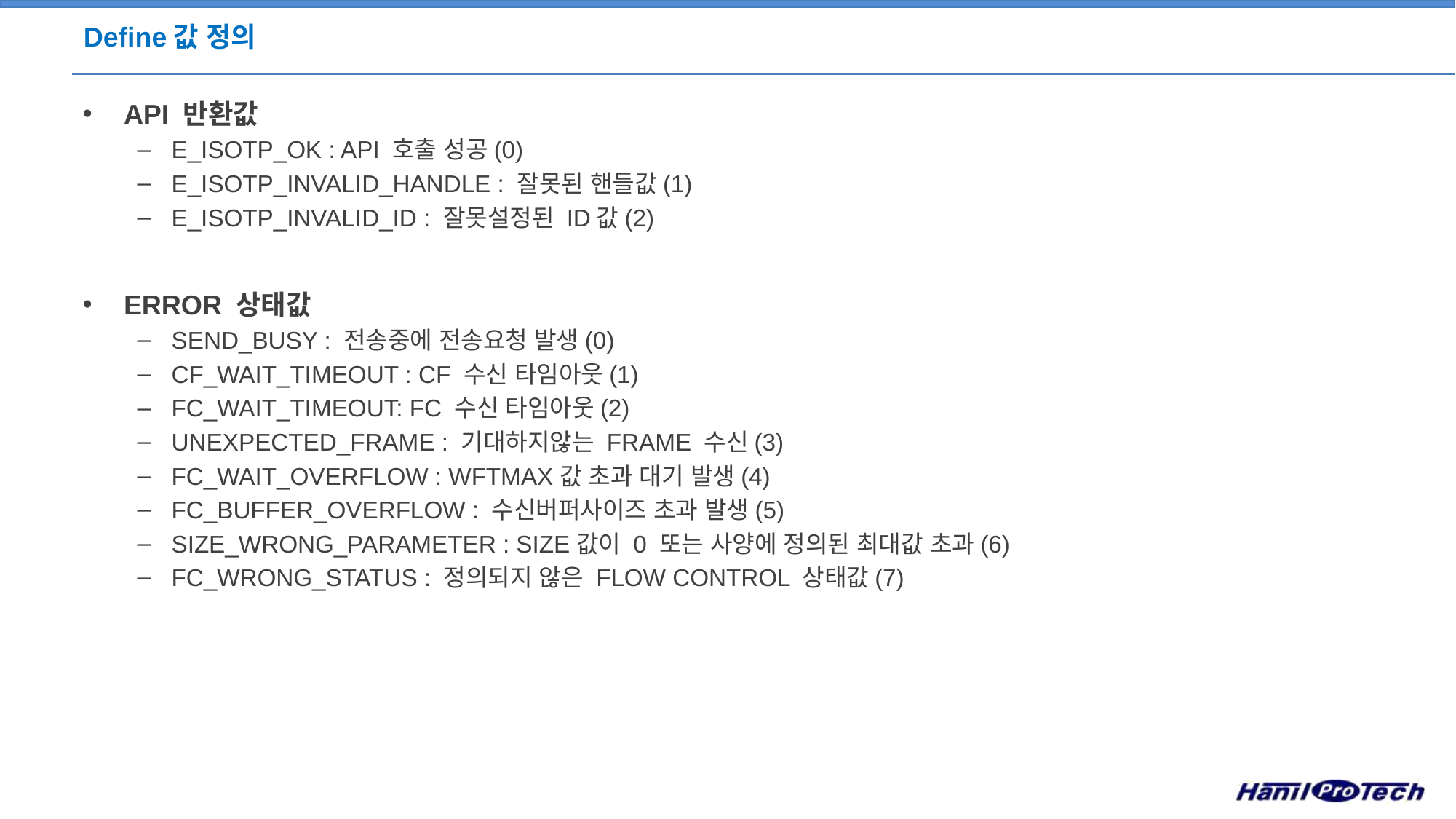

# Define값 정의
API 반환값
E_ISOTP_OK : API 호출 성공(0)
E_ISOTP_INVALID_HANDLE : 잘못된 핸들값(1)
E_ISOTP_INVALID_ID : 잘못설정된 ID값(2)

ERROR 상태값
SEND_BUSY : 전송중에 전송요청 발생(0)
CF_WAIT_TIMEOUT : CF 수신 타임아웃(1)
FC_WAIT_TIMEOUT: FC 수신 타임아웃(2)
UNEXPECTED_FRAME : 기대하지않는 FRAME 수신(3)
FC_WAIT_OVERFLOW : WFTMAX값 초과 대기 발생(4)
FC_BUFFER_OVERFLOW : 수신버퍼사이즈 초과 발생(5)
SIZE_WRONG_PARAMETER : SIZE값이 0 또는 사양에 정의된 최대값 초과(6)
FC_WRONG_STATUS : 정의되지 않은 FLOW CONTROL 상태값(7)